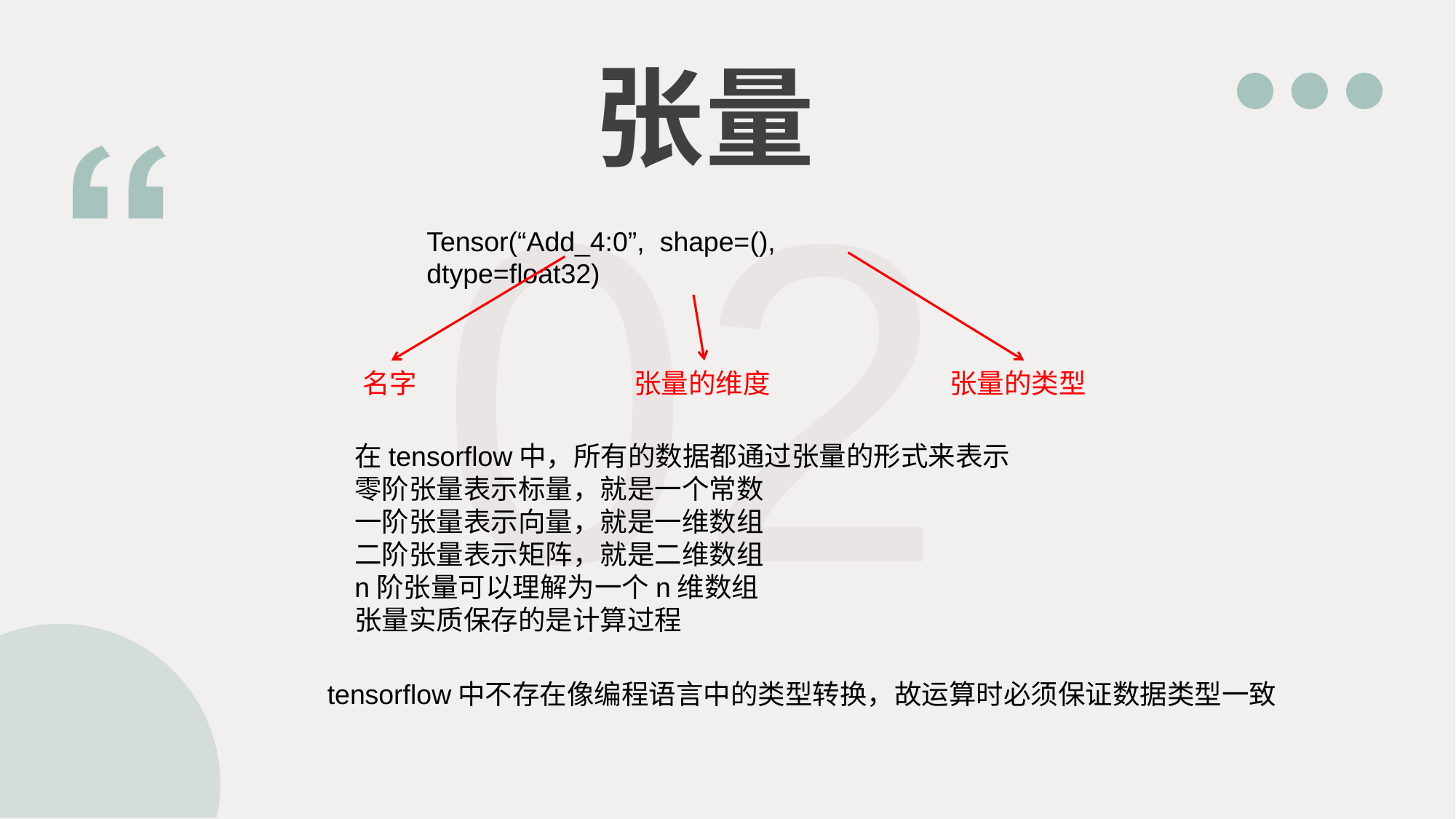

张量

02

Tensor(“Add_4:0”,  shape=(),  dtype=float32)
名字
张量的维度
张量的类型
在tensorflow中，所有的数据都通过张量的形式来表示
零阶张量表示标量，就是一个常数
一阶张量表示向量，就是一维数组
二阶张量表示矩阵，就是二维数组
n阶张量可以理解为一个n维数组
张量实质保存的是计算过程

tensorflow中不存在像编程语言中的类型转换，故运算时必须保证数据类型一致